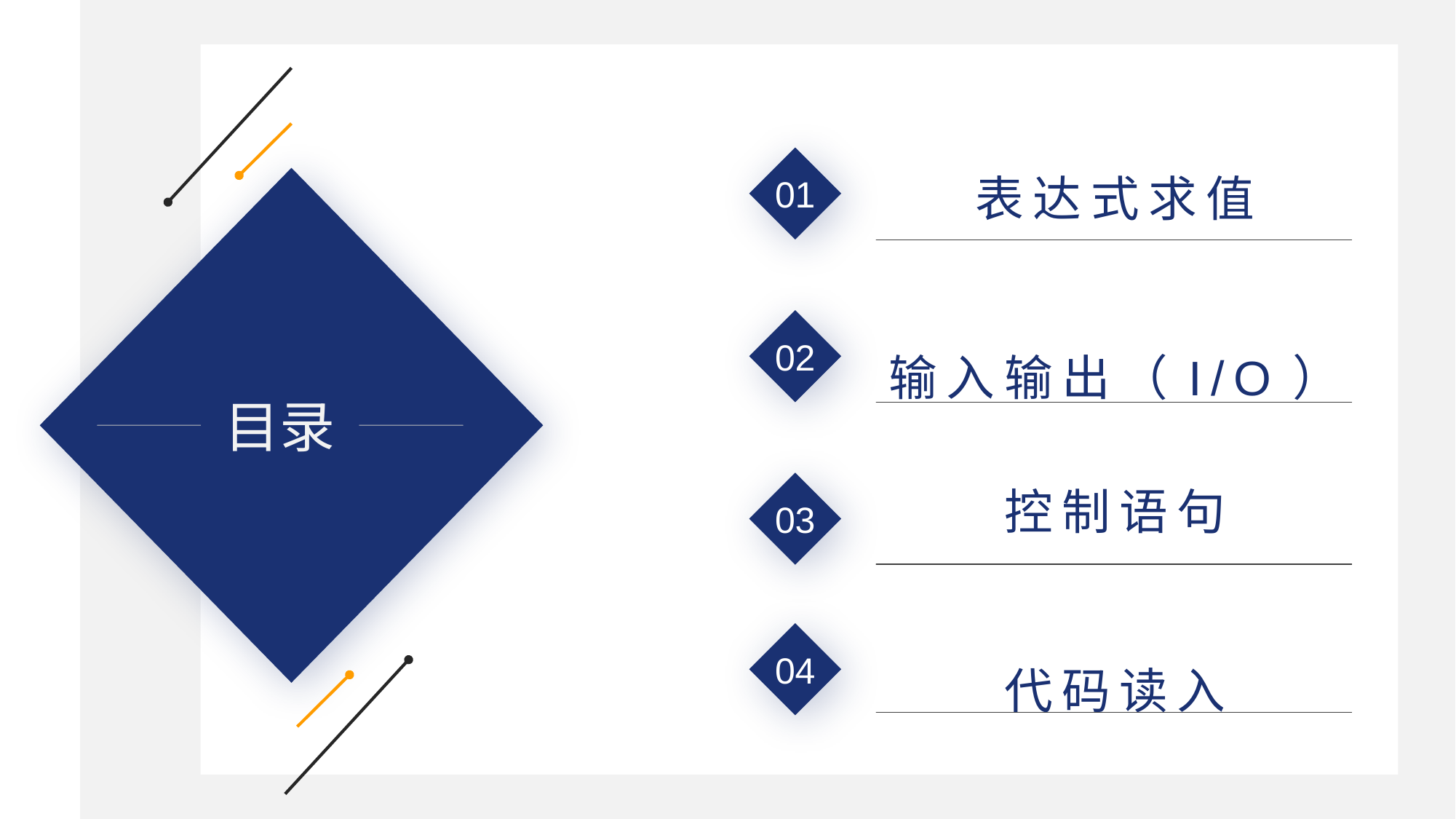

表达式求值

01

CONTENTS
目录
02
输入输出（I/O）
03
控制语句
04
代码读入